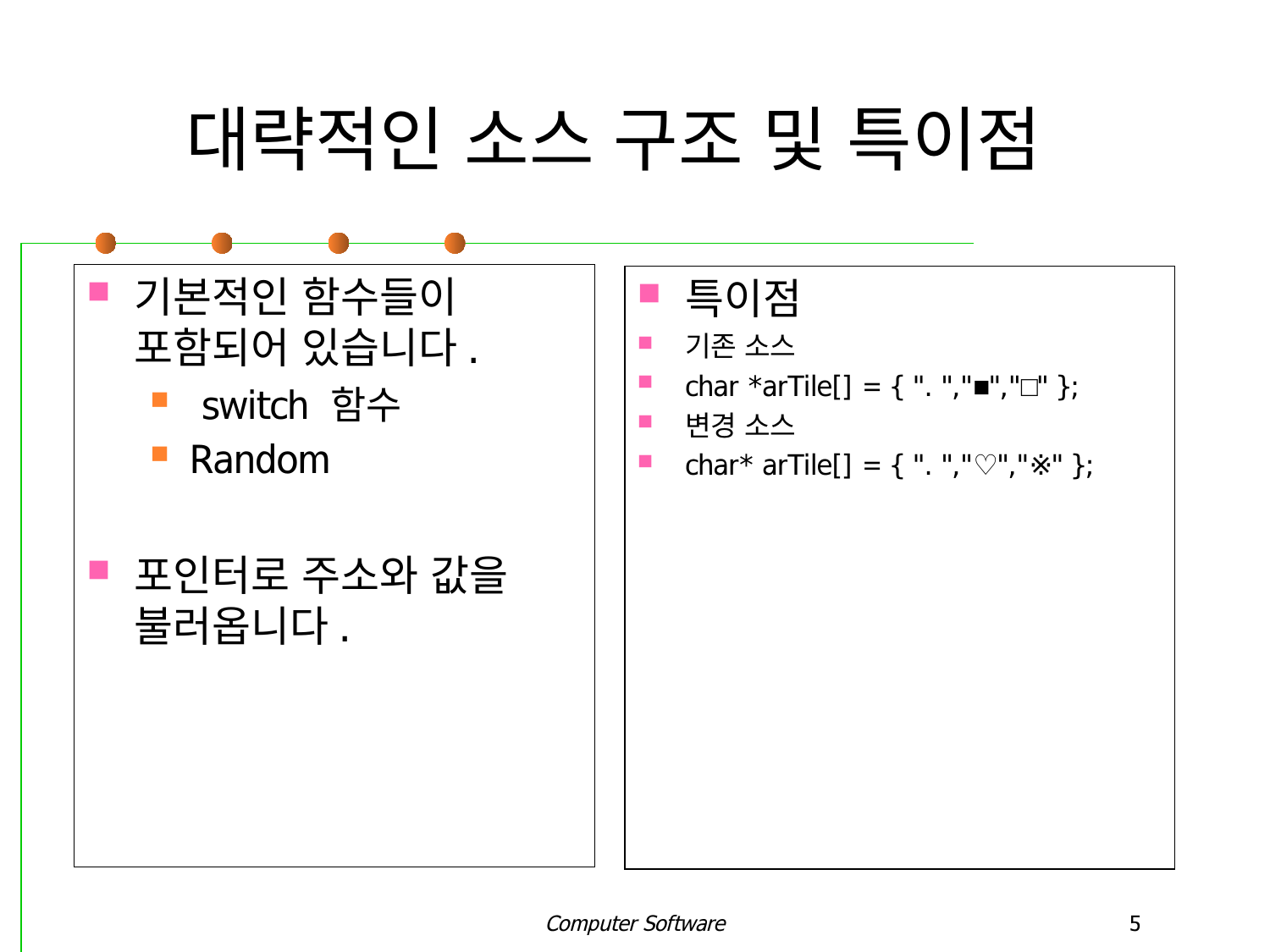

# 대략적인 소스 구조 및 특이점
기본적인 함수들이 포함되어 있습니다.
 switch 함수
Random

포인터로 주소와 값을 불러옵니다.

특이점
기존 소스
char *arTile[] = { ". ","■","□" };
변경 소스
char* arTile[] = { ". ","♡","※" };

Computer Software
5